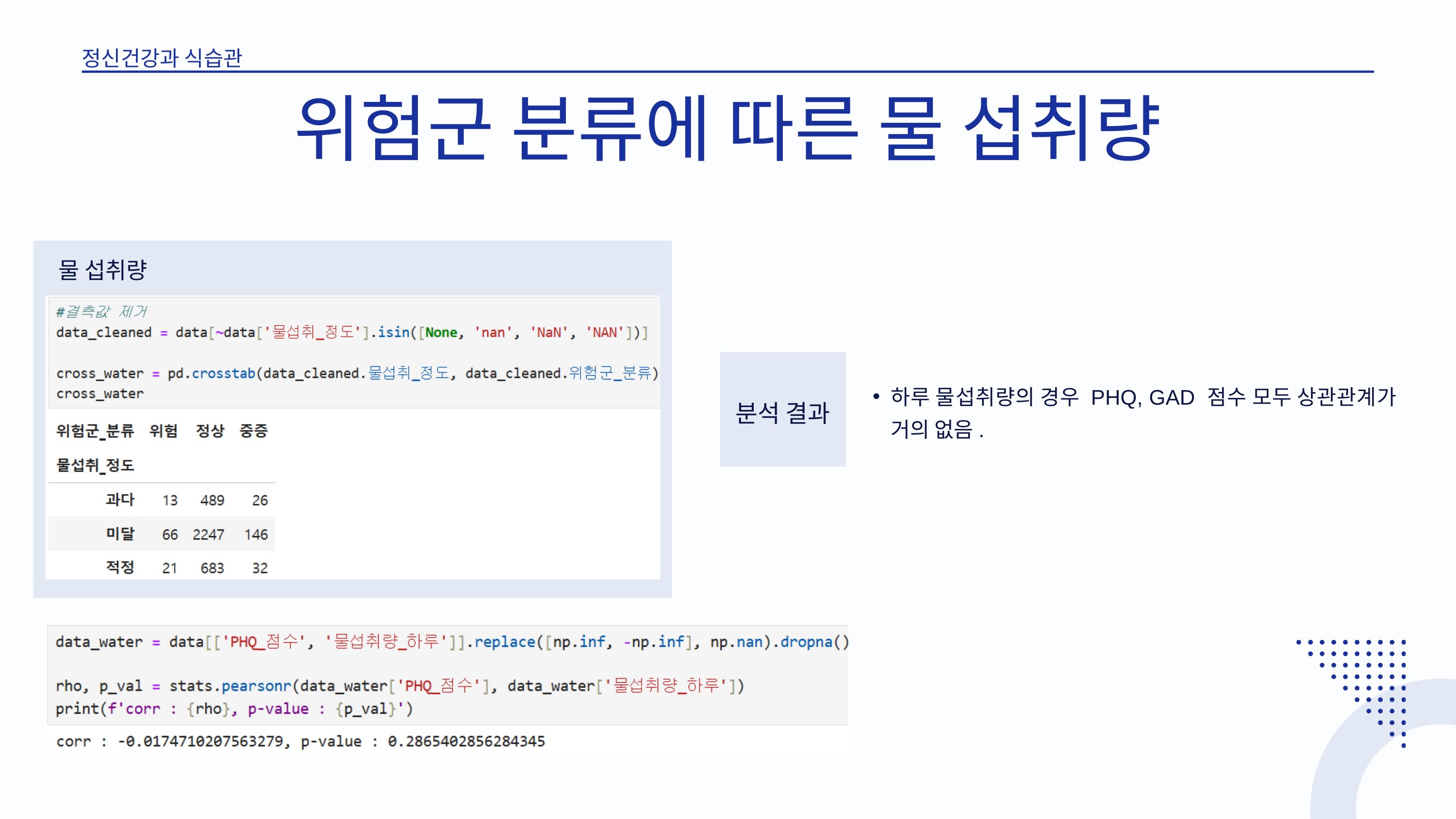

정신건강과 식습관

위험군 분류에 따른 물 섭취량

물 섭취량

하루 물섭취량의 경우 PHQ, GAD 점수 모두 상관관계가 거의 없음.
분석 결과